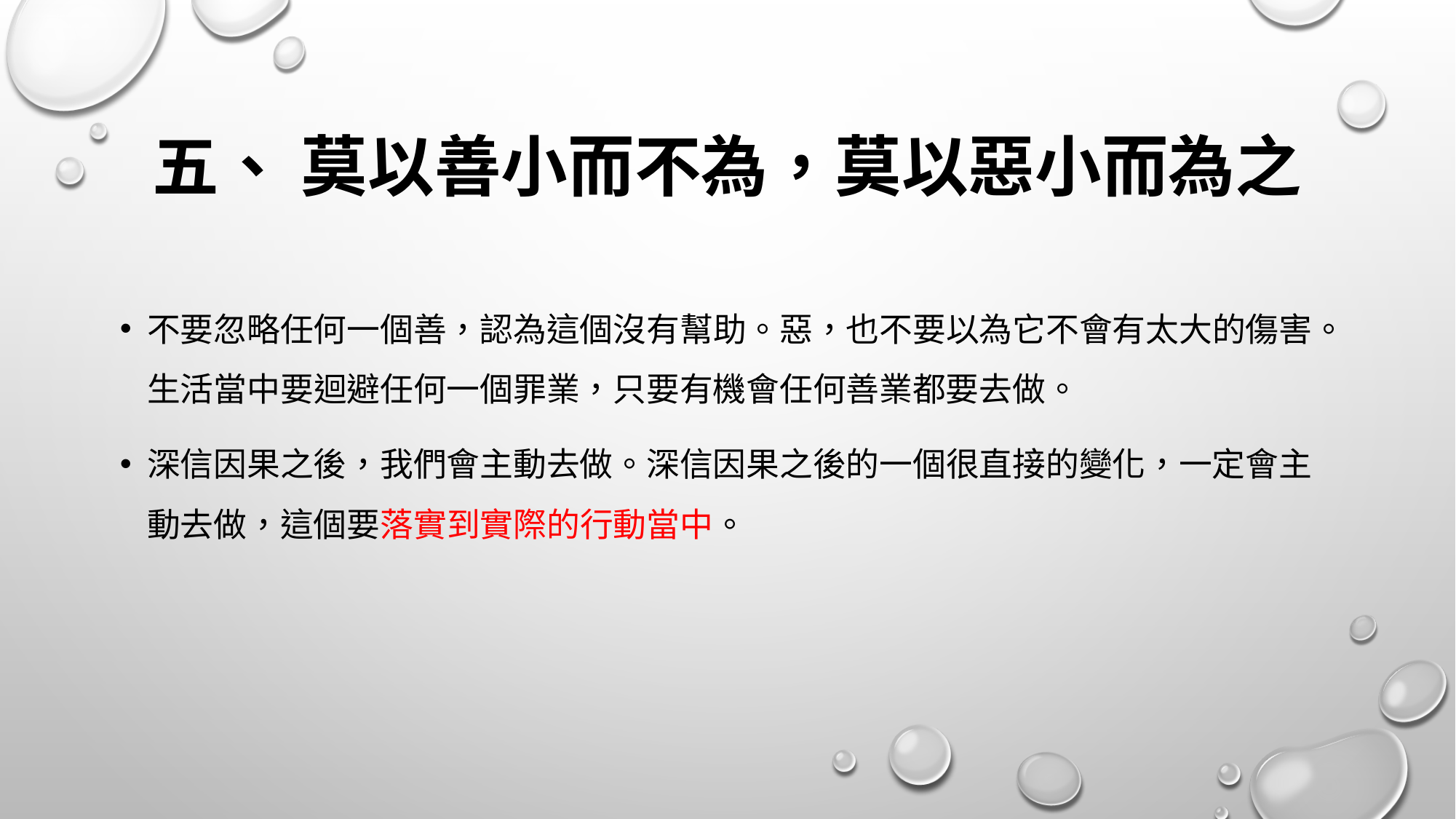

# 五、 莫以善小而不為，莫以惡小而為之
不要忽略任何一個善，認為這個沒有幫助。惡，也不要以為它不會有太大的傷害。生活當中要迴避任何一個罪業，只要有機會任何善業都要去做。
深信因果之後，我們會主動去做。深信因果之後的一個很直接的變化，一定會主動去做，這個要落實到實際的行動當中。